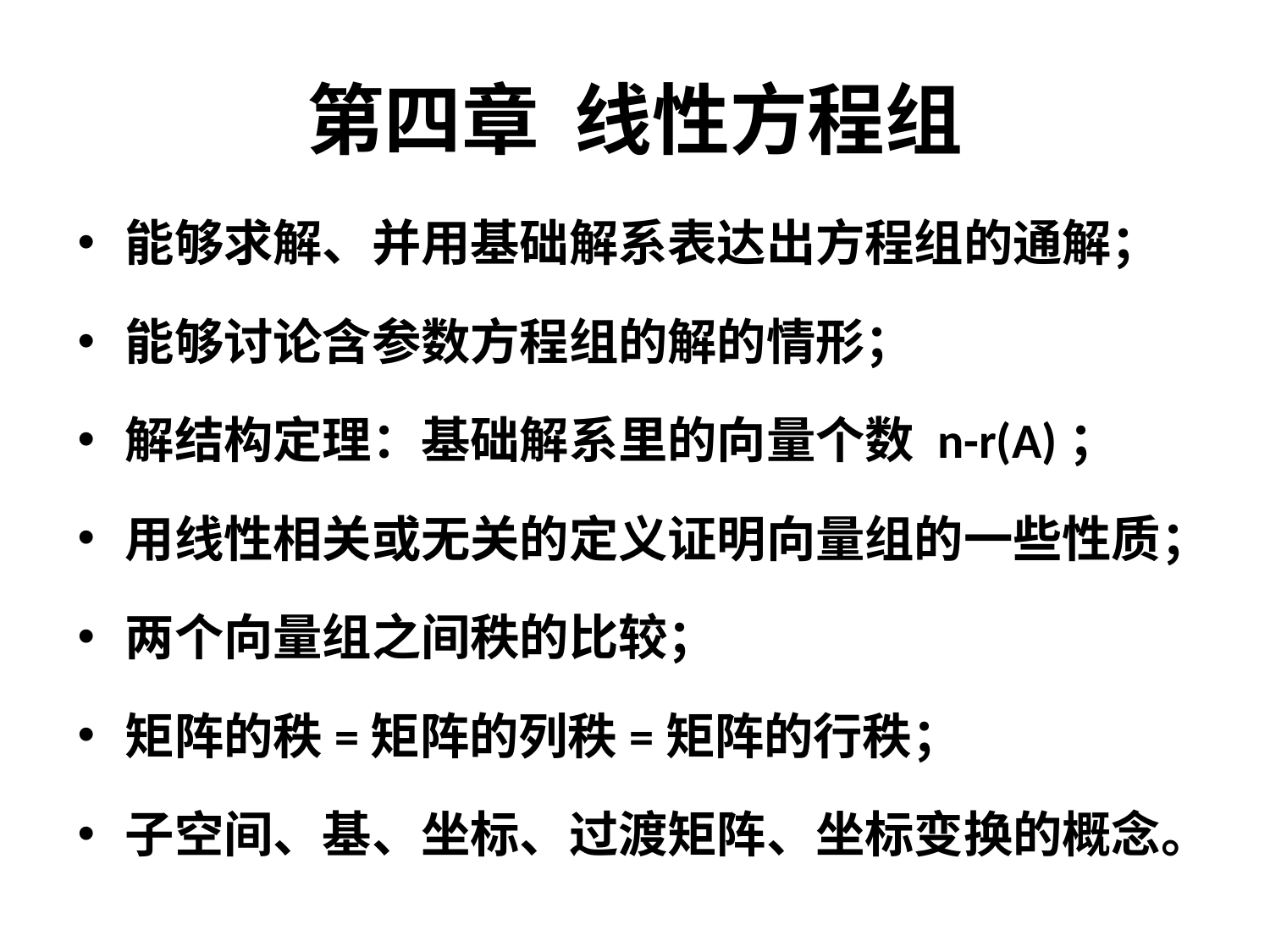

# 第四章  线性方程组
能够求解、并用基础解系表达出方程组的通解；
能够讨论含参数方程组的解的情形；
解结构定理：基础解系里的向量个数 n-r(A)；
用线性相关或无关的定义证明向量组的一些性质；
两个向量组之间秩的比较；
矩阵的秩=矩阵的列秩=矩阵的行秩；
子空间、基、坐标、过渡矩阵、坐标变换的概念。